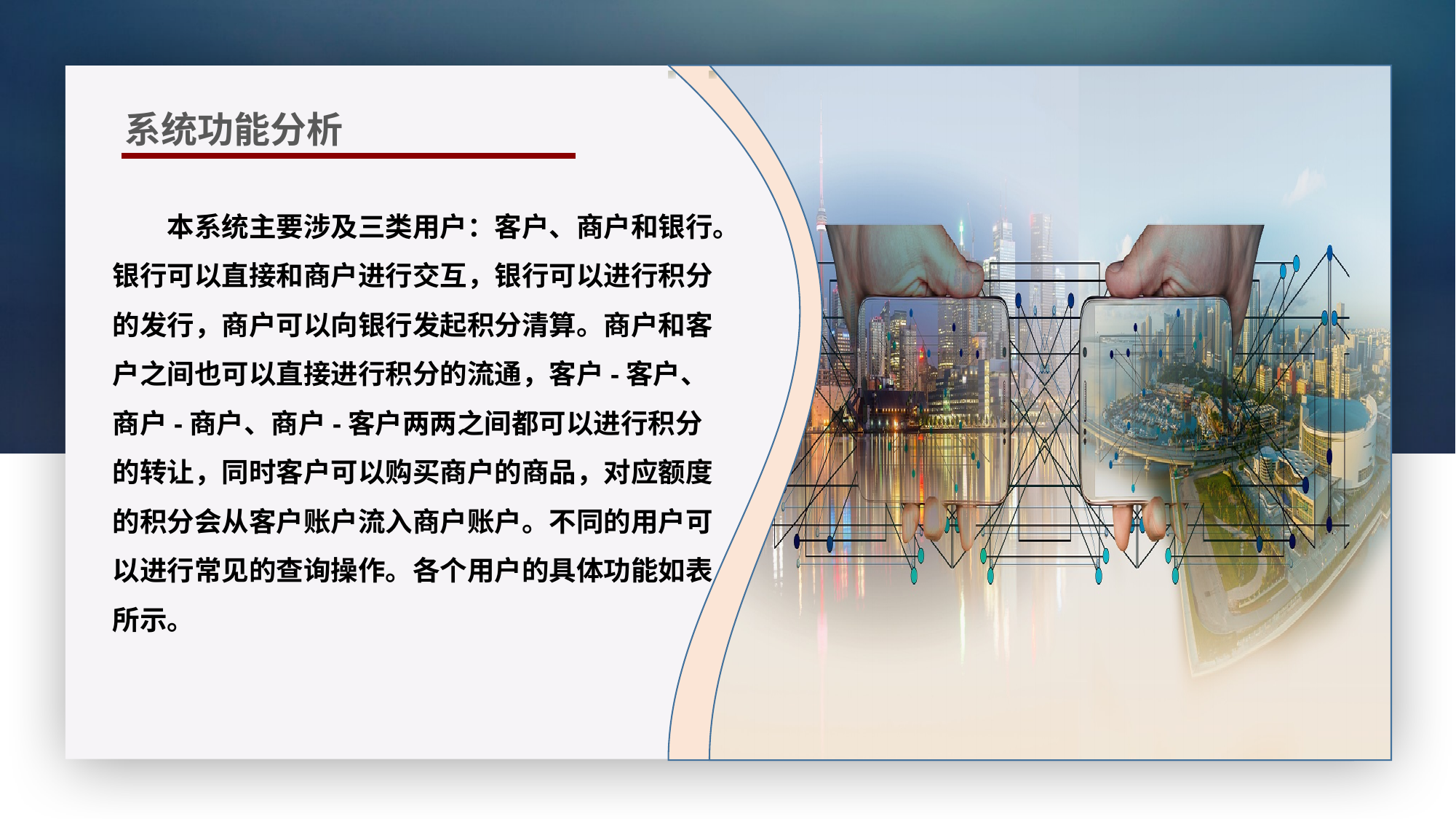

系统功能分析
本系统主要涉及三类用户：客户、商户和银行。银行可以直接和商户进行交互，银行可以进行积分的发行，商户可以向银行发起积分清算。商户和客户之间也可以直接进行积分的流通，客户-客户、商户-商户、商户-客户两两之间都可以进行积分的转让，同时客户可以购买商户的商品，对应额度的积分会从客户账户流入商户账户。不同的用户可以进行常见的查询操作。各个用户的具体功能如表所示。